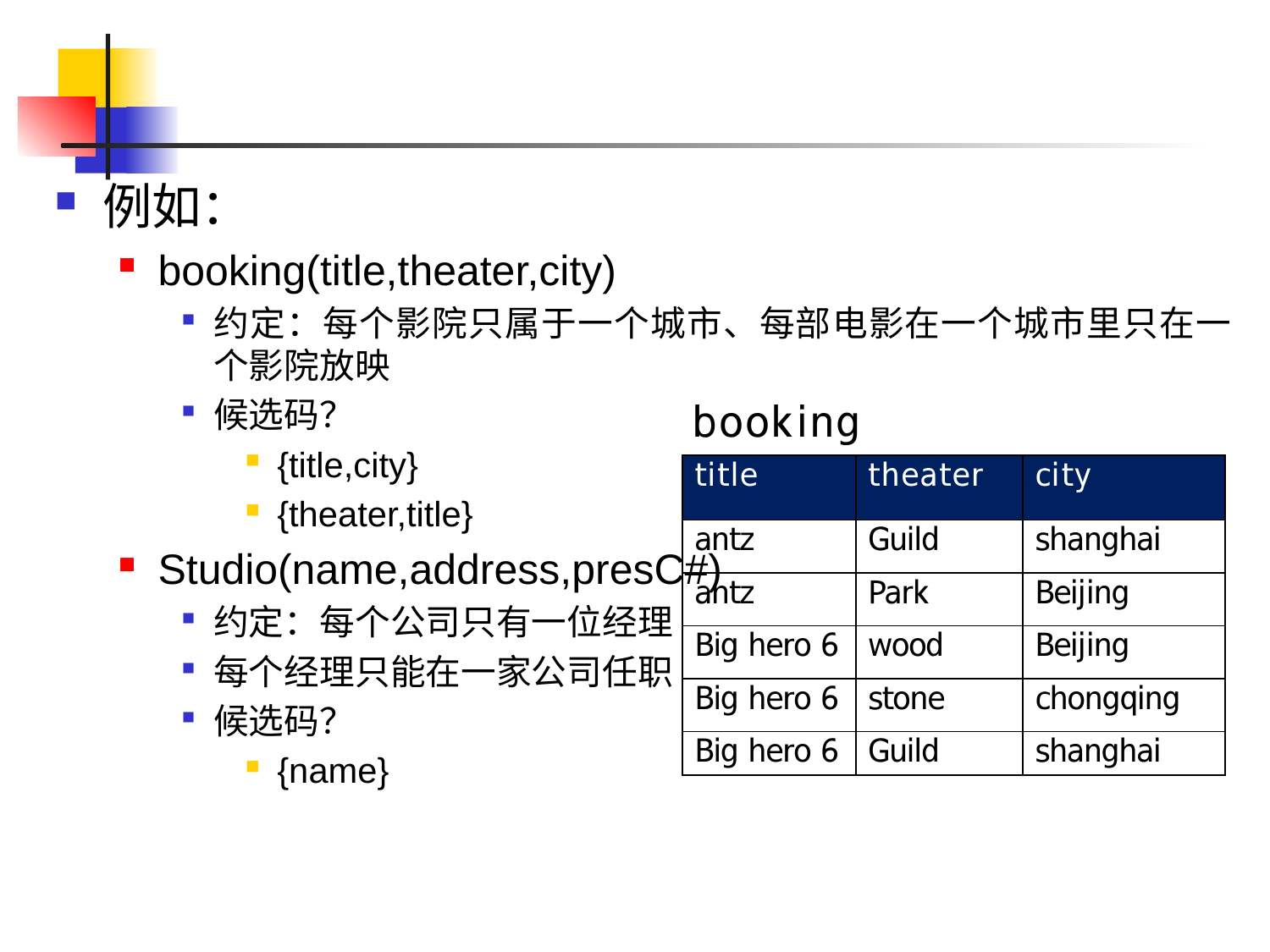

#
例如：
booking(title,theater,city)
约定：每个影院只属于一个城市、每部电影在一个城市里只在一个影院放映
候选码？
{title,city}
{theater,title}
Studio(name,address,presC#)
约定：每个公司只有一位经理
每个经理只能在一家公司任职
候选码？
{name}
booking
| title | theater | city |
| --- | --- | --- |
| antz | Guild | shanghai |
| antz | Park | Beijing |
| Big hero 6 | wood | Beijing |
| Big hero 6 | stone | chongqing |
| Big hero 6 | Guild | shanghai |